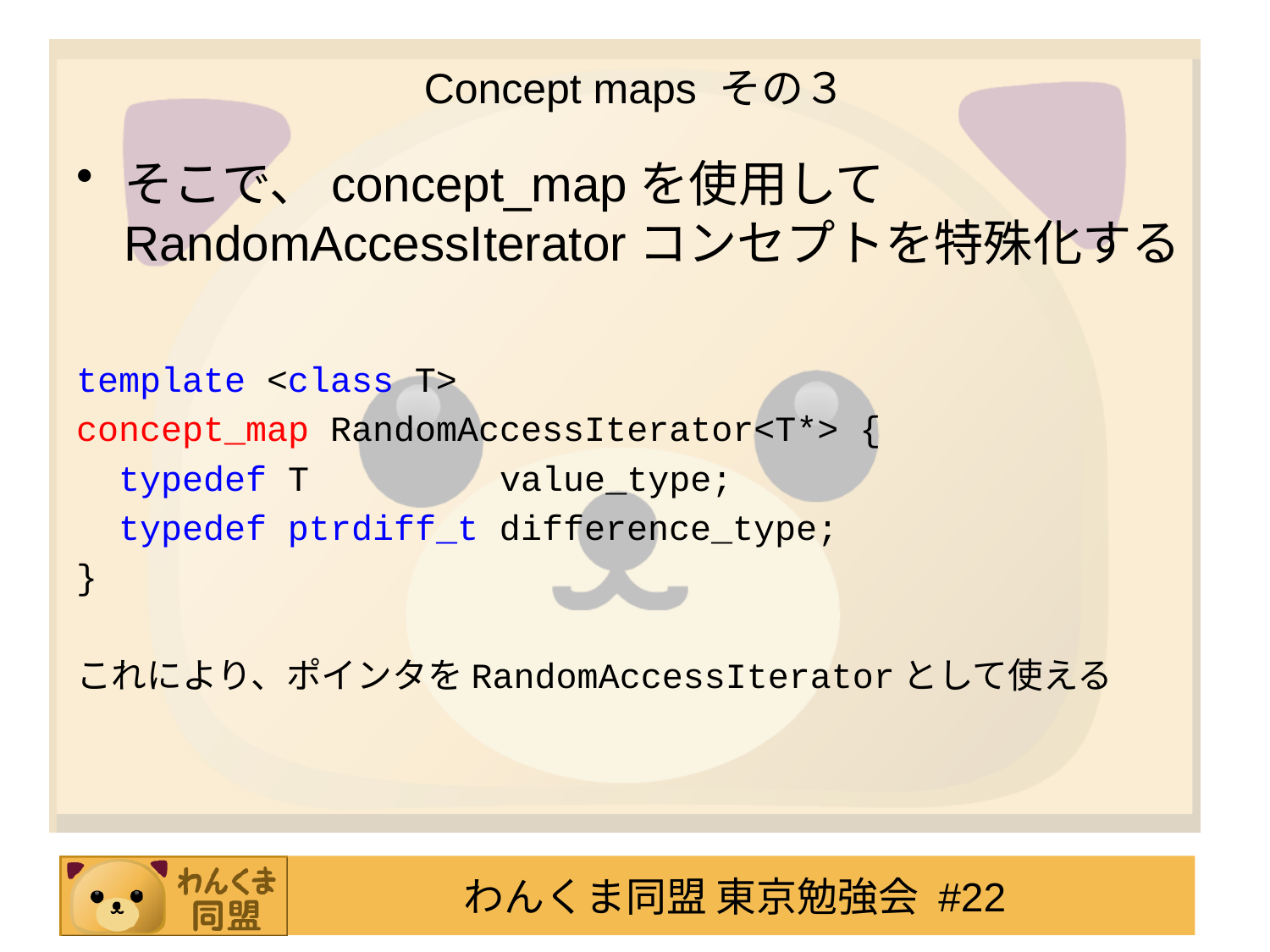

# Concept maps その３
そこで、concept_mapを使用してRandomAccessIteratorコンセプトを特殊化する

template <class T>
concept_map RandomAccessIterator<T*> {
  typedef T         value_type;
  typedef ptrdiff_t difference_type;
}

これにより、ポインタをRandomAccessIteratorとして使える